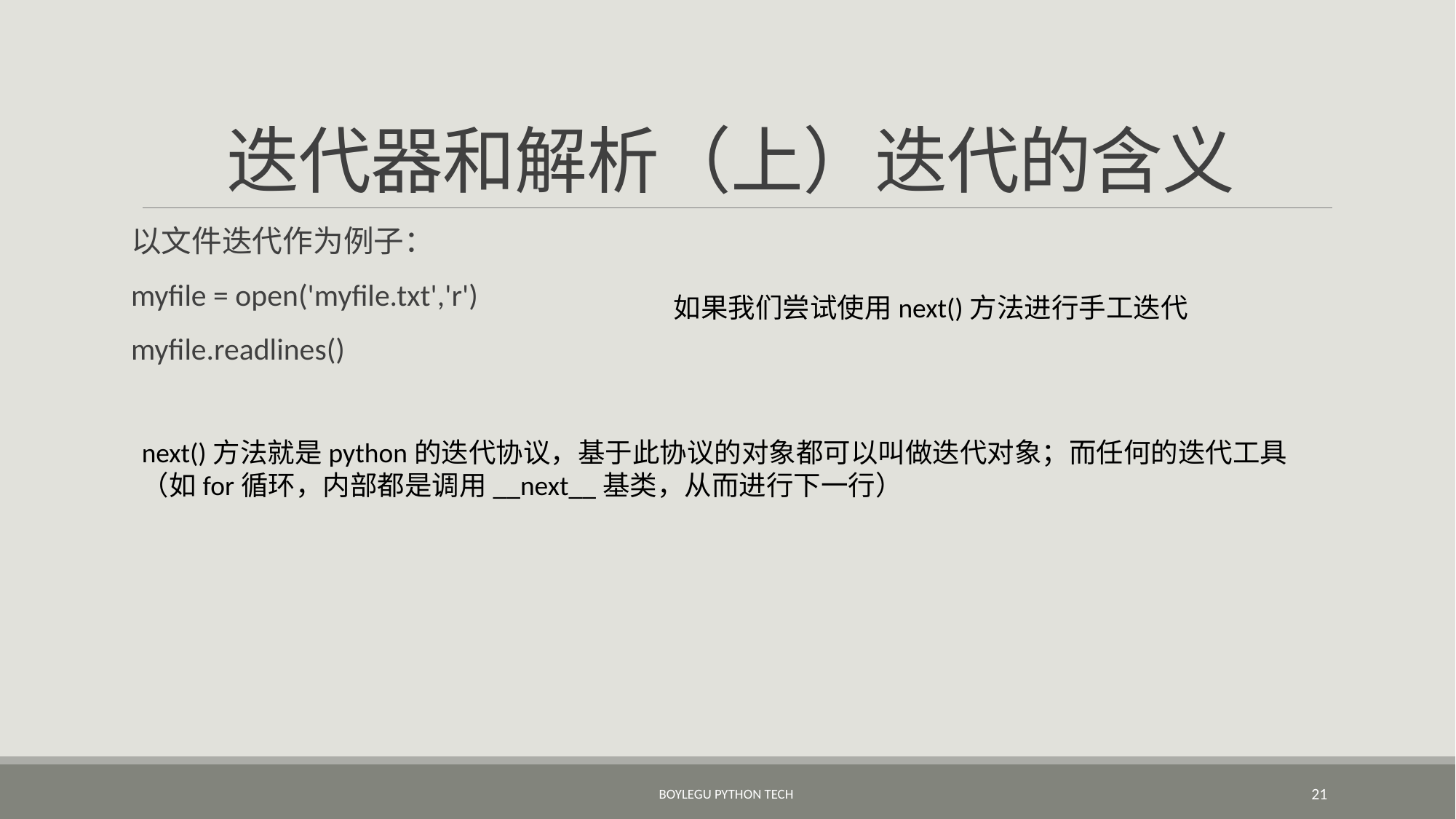

# 迭代器和解析（上）迭代的含义
以文件迭代作为例子：
myfile = open('myfile.txt','r')
myfile.readlines()
如果我们尝试使用next()方法进行手工迭代
next()方法就是python的迭代协议，基于此协议的对象都可以叫做迭代对象；而任何的迭代工具（如for循环，内部都是调用__next__基类，从而进行下一行）
BoyleGu Python Tech
21